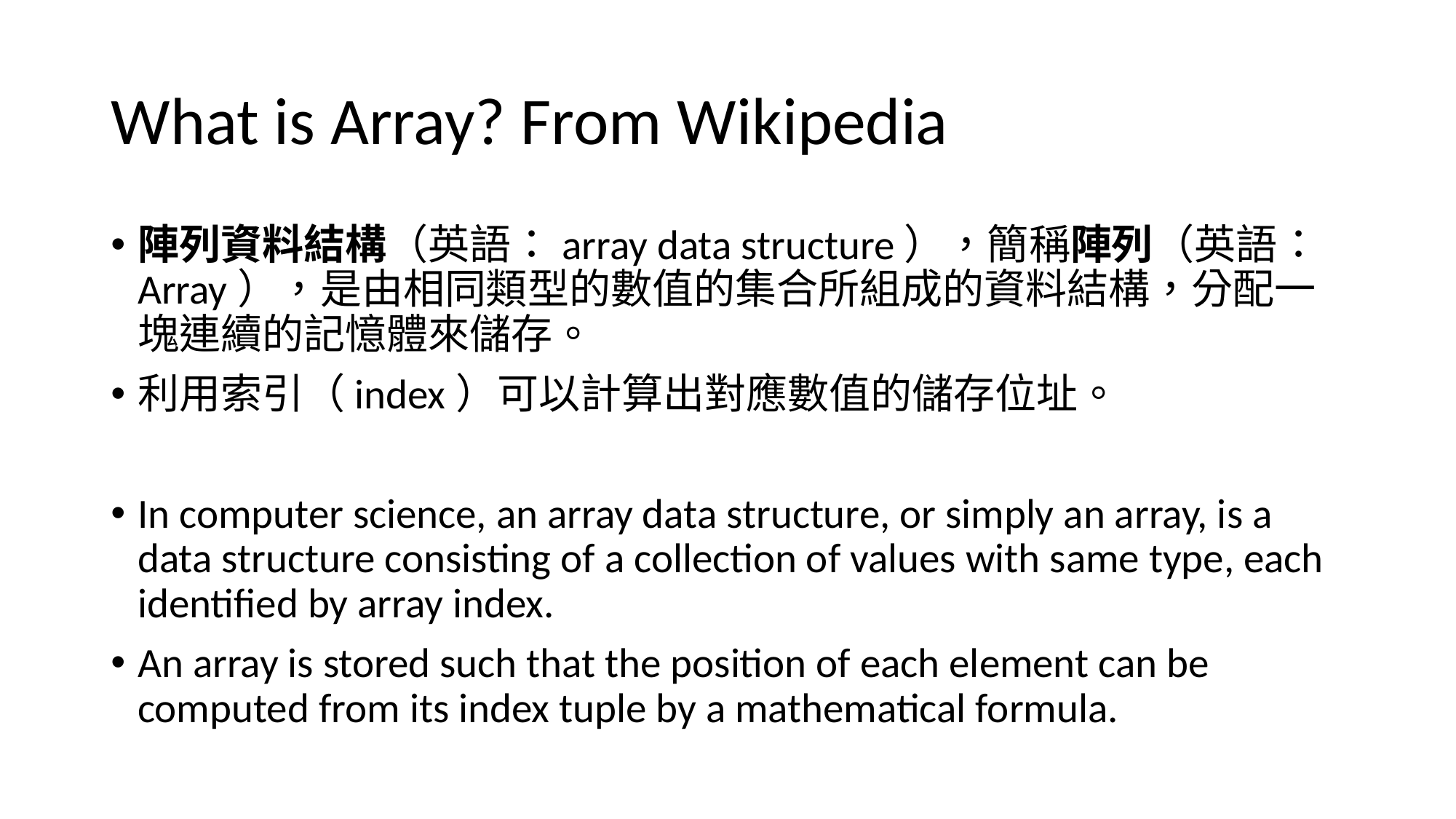

# What is Array? From Wikipedia
陣列資料結構（英語：array data structure），簡稱陣列（英語：Array），是由相同類型的數值的集合所組成的資料結構，分配一塊連續的記憶體來儲存。
利用索引（index）可以計算出對應數值的儲存位址。

In computer science, an array data structure, or simply an array, is a data structure consisting of a collection of values with same type, each identified by array index.
An array is stored such that the position of each element can be computed from its index tuple by a mathematical formula.